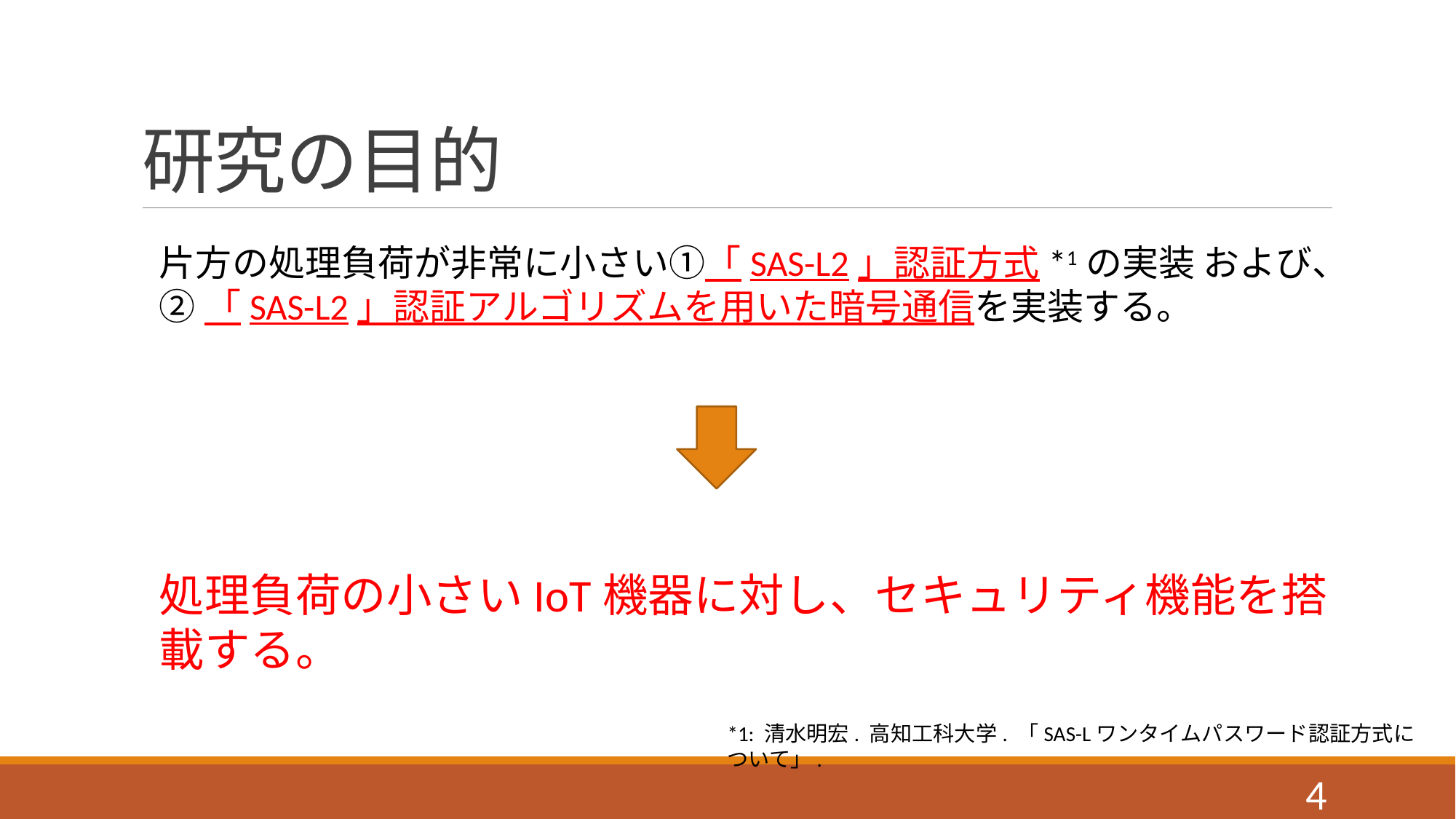

# 研究の目的
片方の処理負荷が非常に小さい①「SAS-L2」認証方式*1の実装 および、
②「SAS-L2」認証アルゴリズムを用いた暗号通信を実装する。

処理負荷の小さいIoT機器に対し、セキュリティ機能を搭載する。
*1: 清水明宏. 高知工科大学. 「SAS-Lワンタイムパスワード認証方式について」.
4